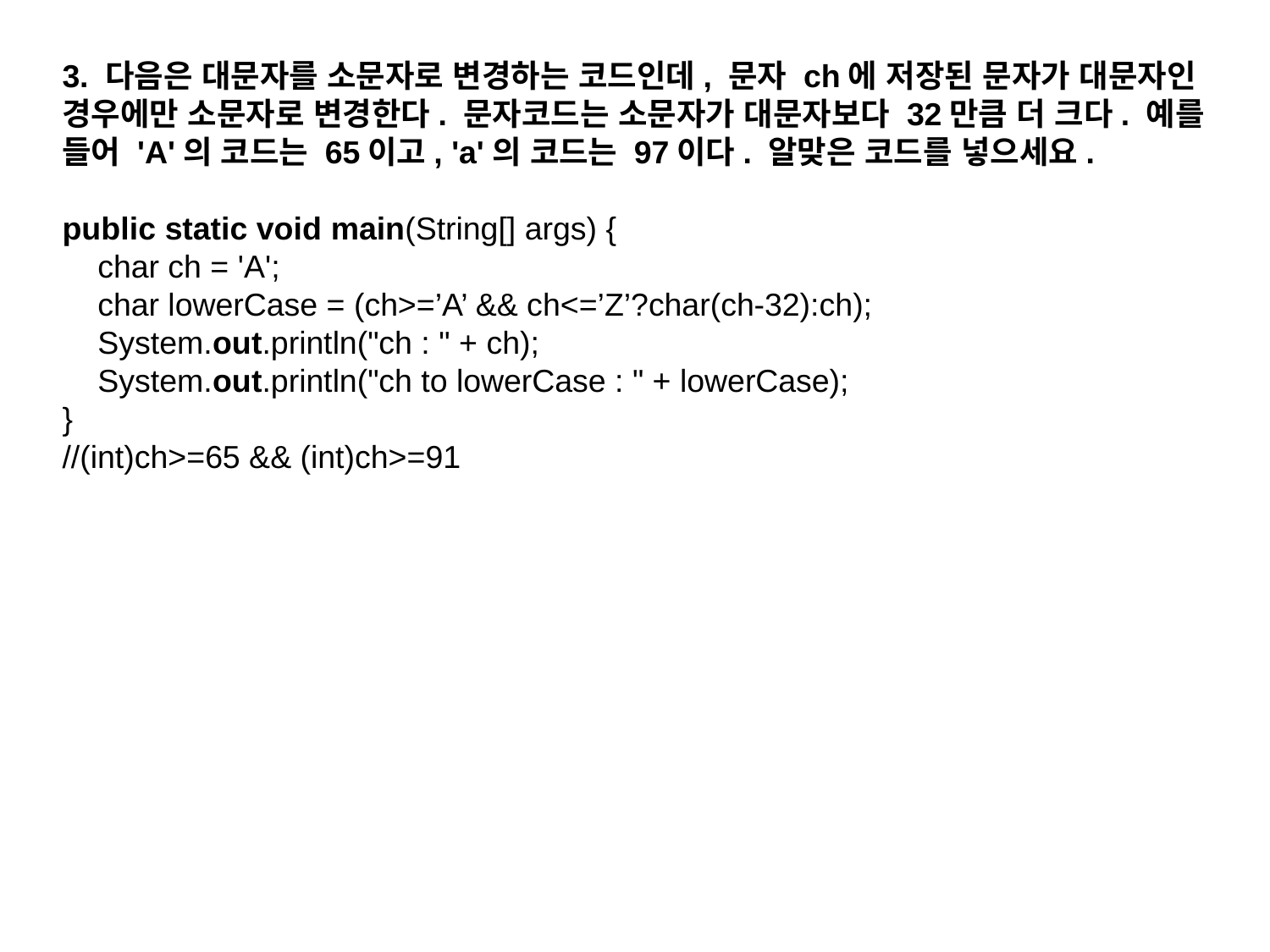

3. 다음은 대문자를 소문자로 변경하는 코드인데, 문자 ch에 저장된 문자가 대문자인 경우에만 소문자로 변경한다. 문자코드는 소문자가 대문자보다 32만큼 더 크다. 예를 들어 'A'의 코드는 65이고, 'a'의 코드는 97이다. 알맞은 코드를 넣으세요.

public static void main(String[] args) {
    char ch = 'A';
    char lowerCase = (ch>=’A’ && ch<=’Z’?char(ch-32):ch);
    System.out.println("ch : " + ch);
    System.out.println("ch to lowerCase : " + lowerCase);
}
//(int)ch>=65 && (int)ch>=91